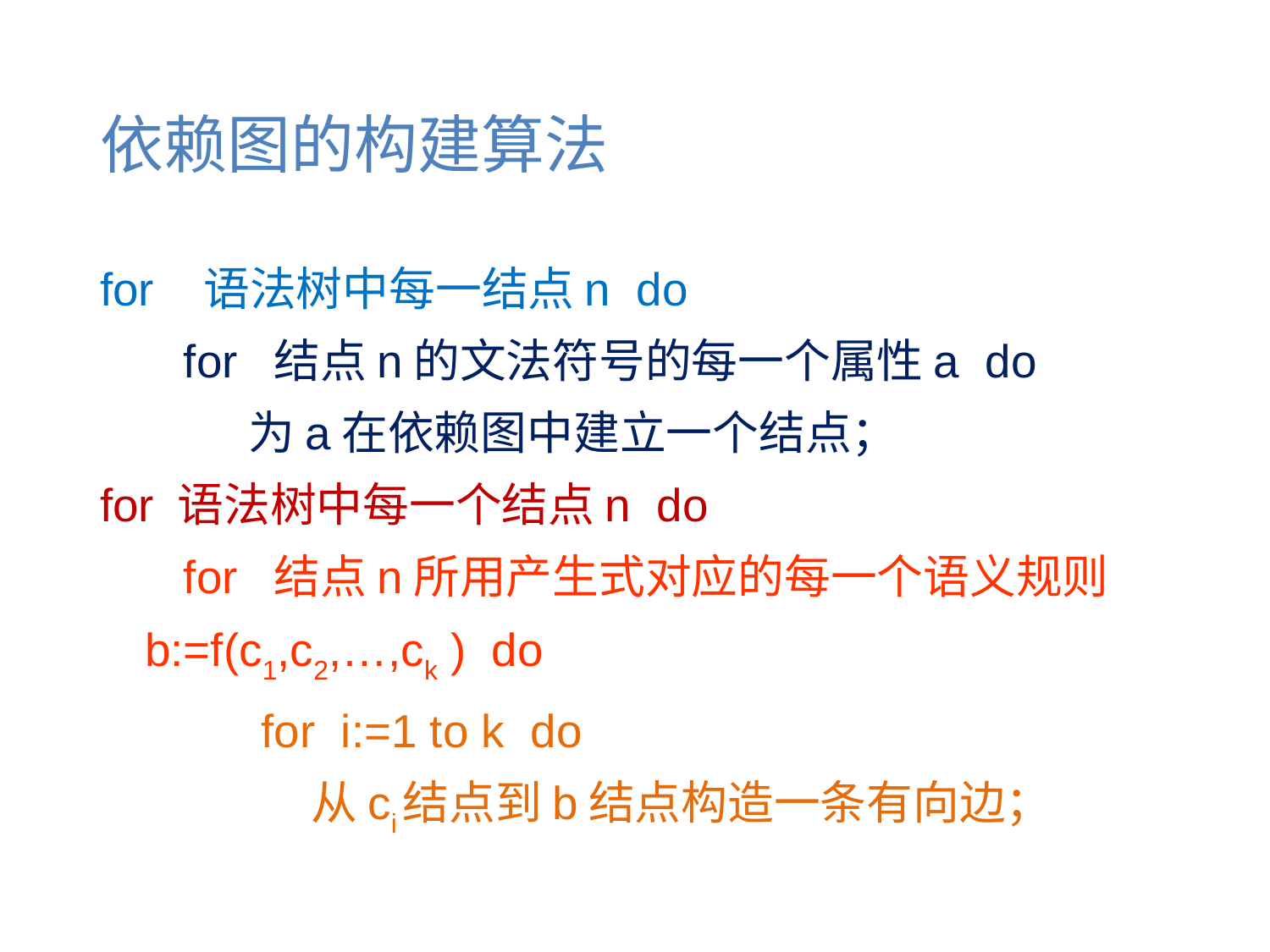

# 依赖图的构建算法

for   语法树中每一结点n  do
	   for  结点n的文法符号的每一个属性a  do
		         为a在依赖图中建立一个结点；
for 语法树中每一个结点n  do
	   for  结点n所用产生式对应的每一个语义规则
				b:=f(c1,c2,…,ck )  do
		         for  i:=1 to k  do
		               从ci结点到b结点构造一条有向边；